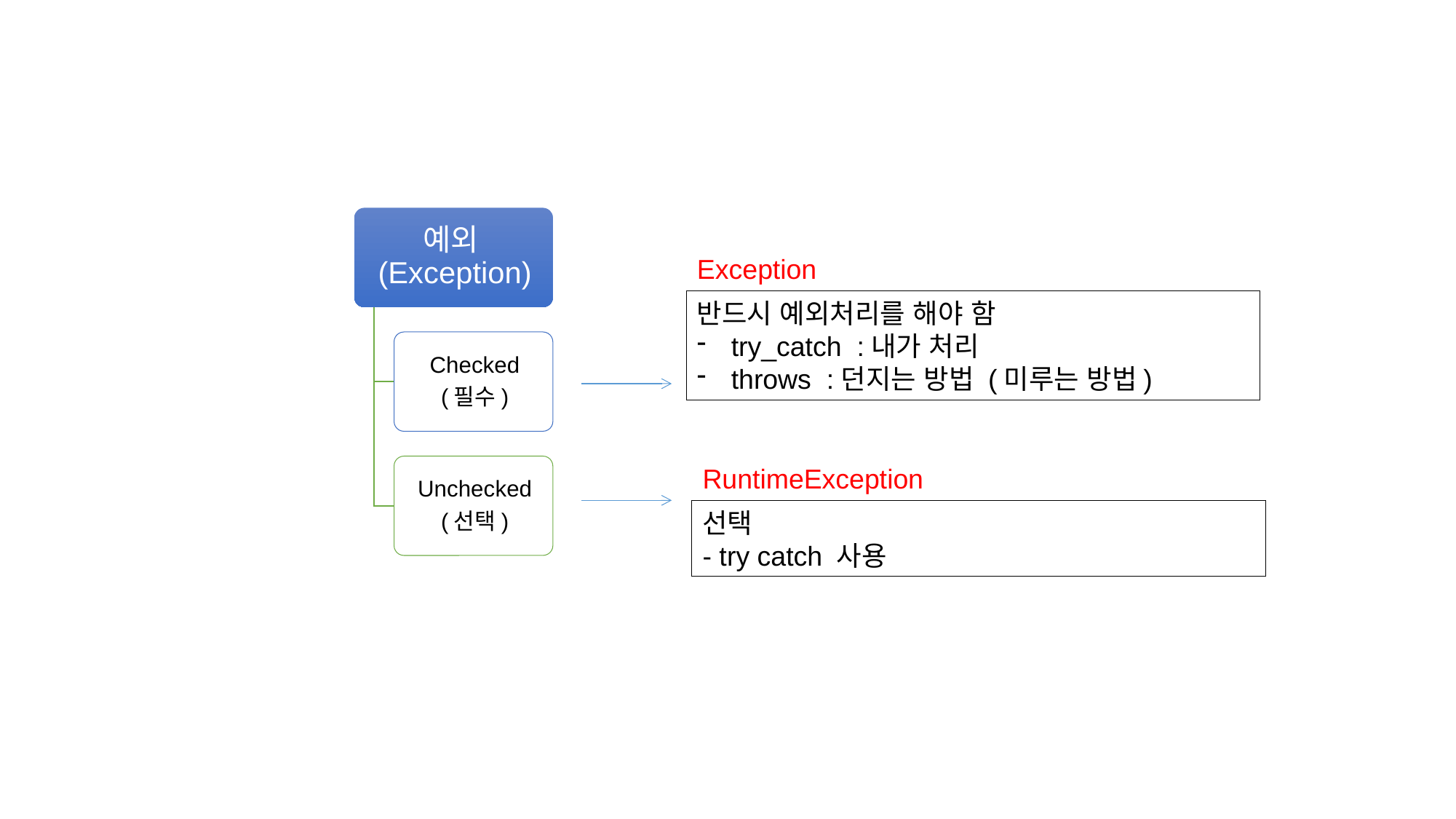

예외  (Exception)
Checked
(필수)
Unchecked
(선택)
Exception
반드시 예외처리를 해야 함
try_catch  :내가 처리
throws  :던지는 방법 (미루는 방법)
RuntimeException
선택
- try catch 사용